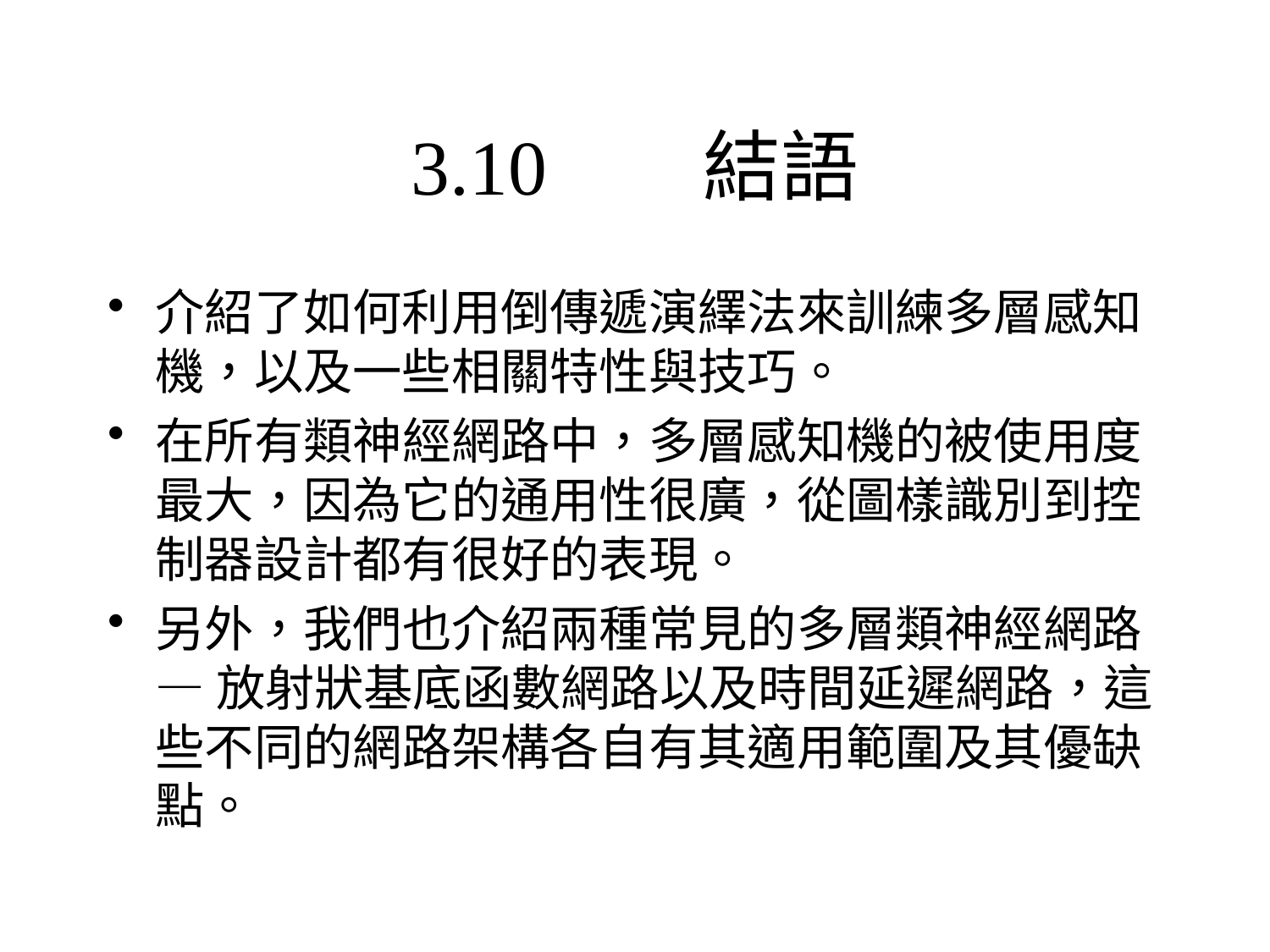

# 3.10	 結語
介紹了如何利用倒傳遞演繹法來訓練多層感知機，以及一些相關特性與技巧。
在所有類神經網路中，多層感知機的被使用度最大，因為它的通用性很廣，從圖樣識別到控制器設計都有很好的表現。
另外，我們也介紹兩種常見的多層類神經網路 — 放射狀基底函數網路以及時間延遲網路，這些不同的網路架構各自有其適用範圍及其優缺點。